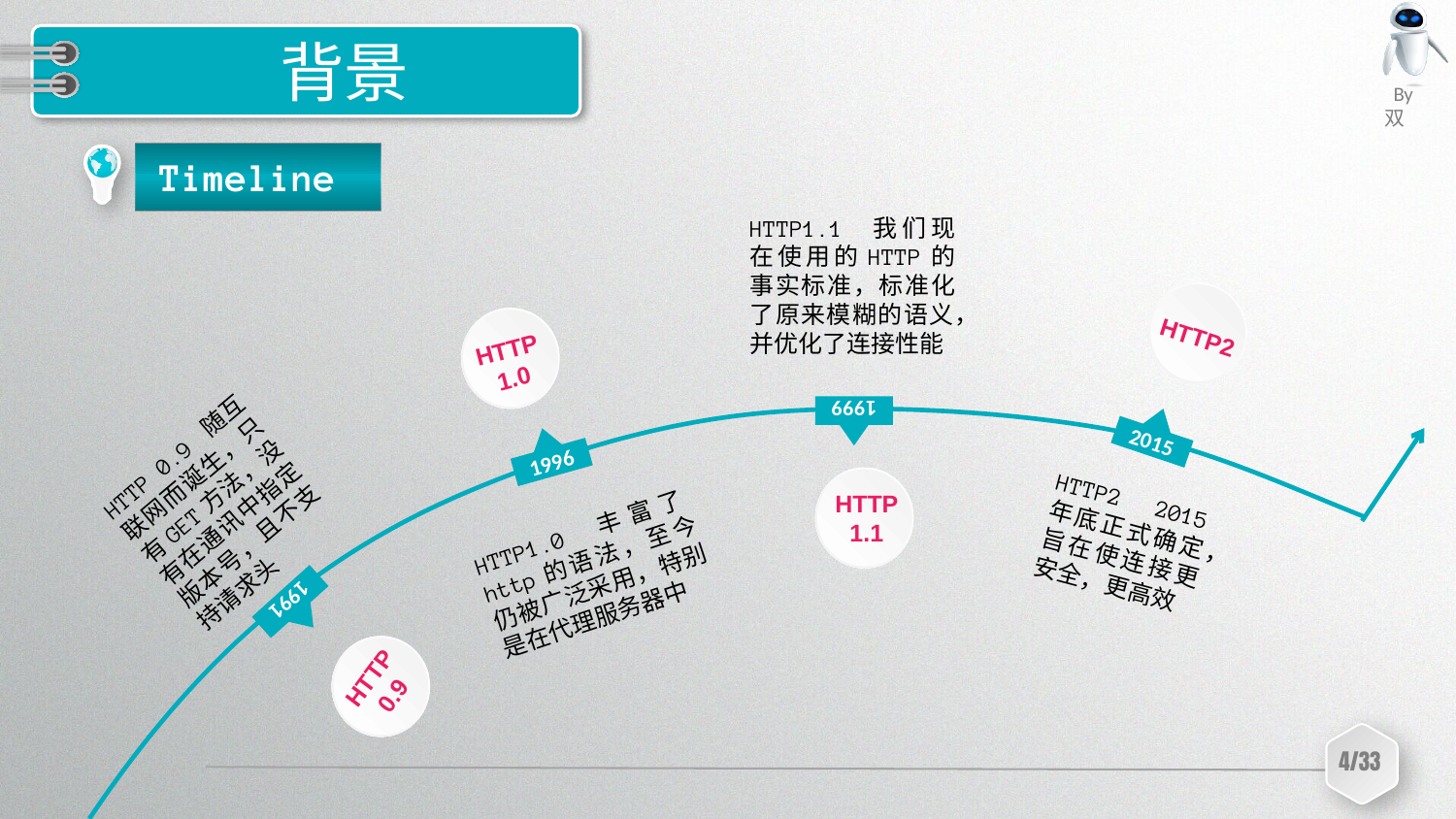

# 背景

Timeline

HTTP1.1 我们现在使用的HTTP的事实标准，标准化了原来模糊的语义，并优化了连接性能

HTTP2

HTTP
1.0

1999

2015

HTTP 0.9 随互联网而诞生，只有GET方法，没有在通讯中指定版本号，且不支持请求头

1996

HTTP
1.1
HTTP2 2015年底正式确定，旨在使连接更安全，更高效
HTTP1.0 丰富了http的语法，至今仍被广泛采用，特别是在代理服务器中

1991

HTTP
0.9